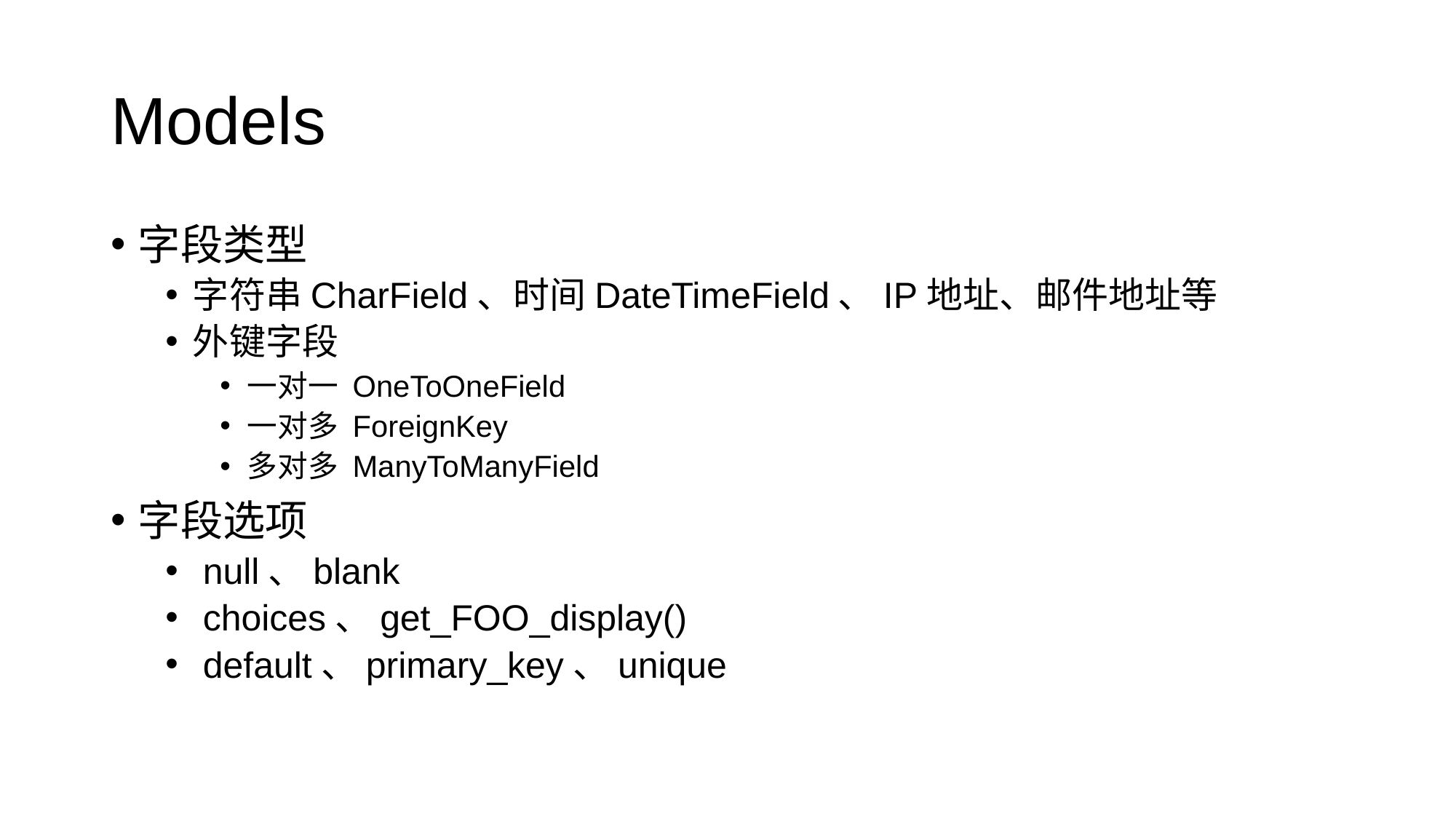

# Models
字段类型
字符串CharField、时间DateTimeField、IP地址、邮件地址等
外键字段
一对一 OneToOneField
一对多 ForeignKey
多对多 ManyToManyField
字段选项
 null、blank
 choices、get_FOO_display()
 default、primary_key、unique